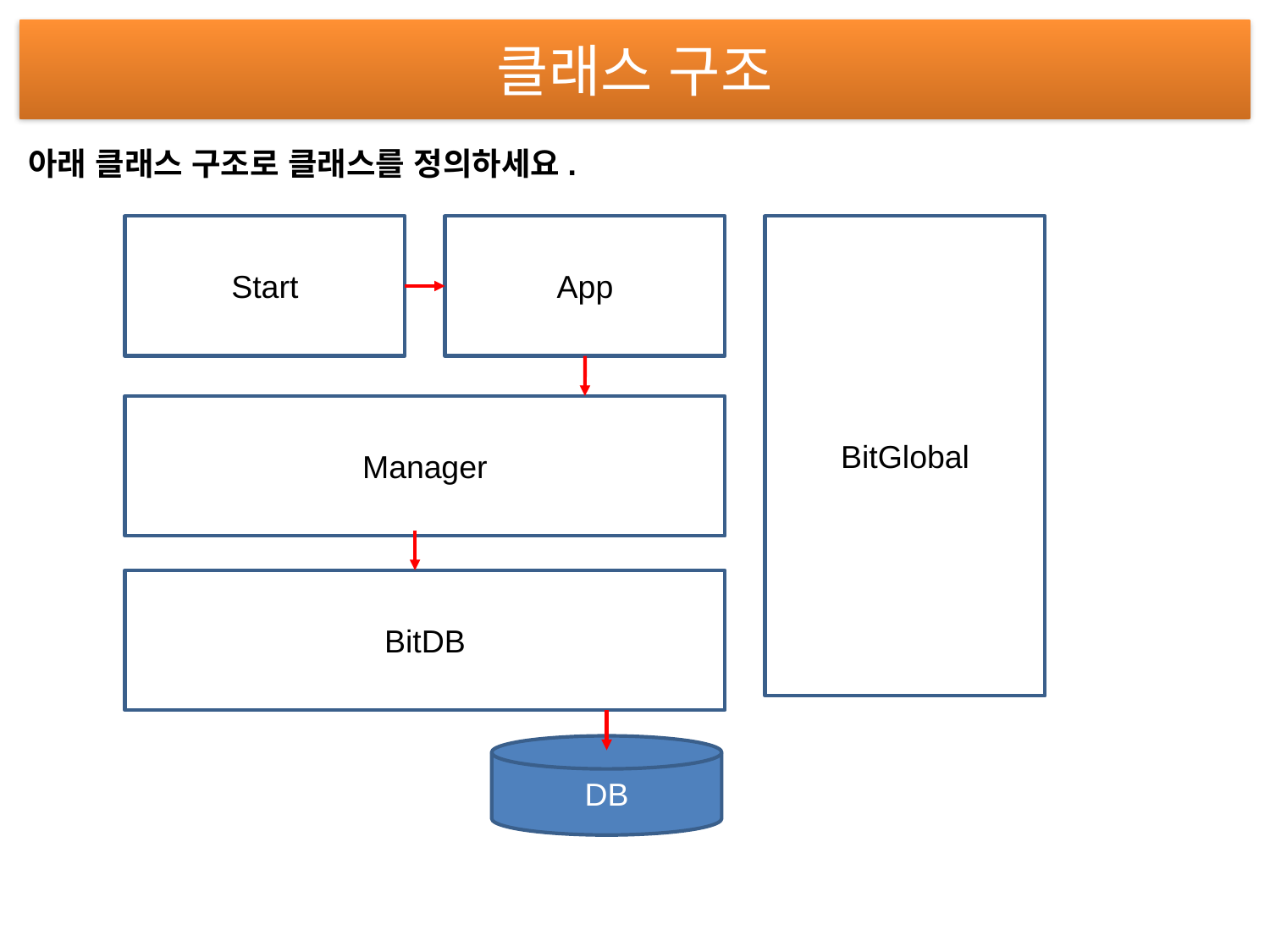

# 클래스 구조
아래 클래스 구조로 클래스를 정의하세요.
Start
App
BitGlobal
Manager
BitDB
DB